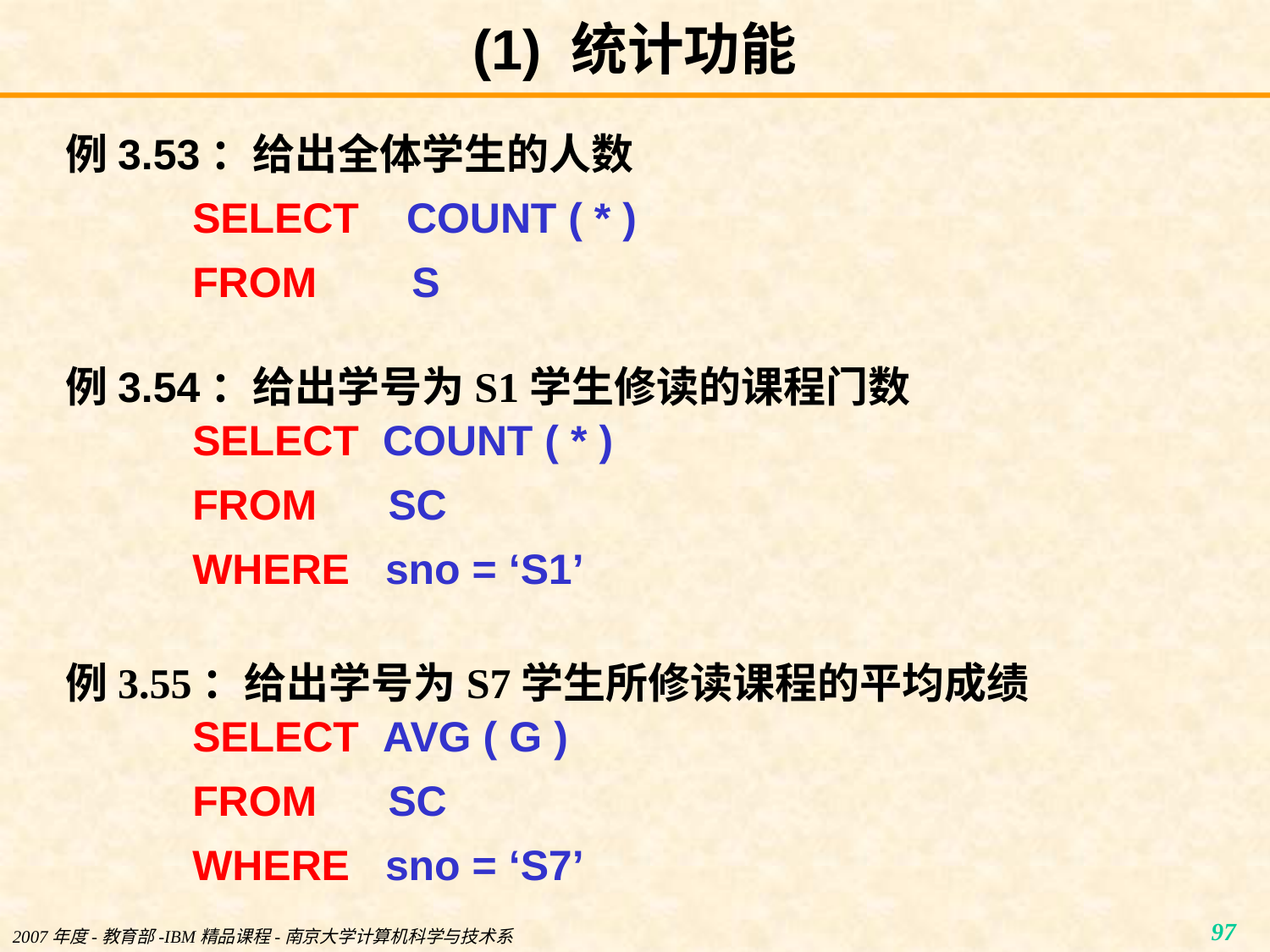

# (1) 统计功能
例3.53：给出全体学生的人数
SELECT    COUNT ( * )
FROM        S
例3.54：给出学号为S1学生修读的课程门数
SELECT  COUNT ( * )
FROM      SC
WHERE   sno = ‘S1’
例3.55：给出学号为S7学生所修读课程的平均成绩
SELECT  AVG ( G )
FROM      SC
WHERE   sno = ‘S7’
97
2007年度-教育部-IBM精品课程-南京大学计算机科学与技术系